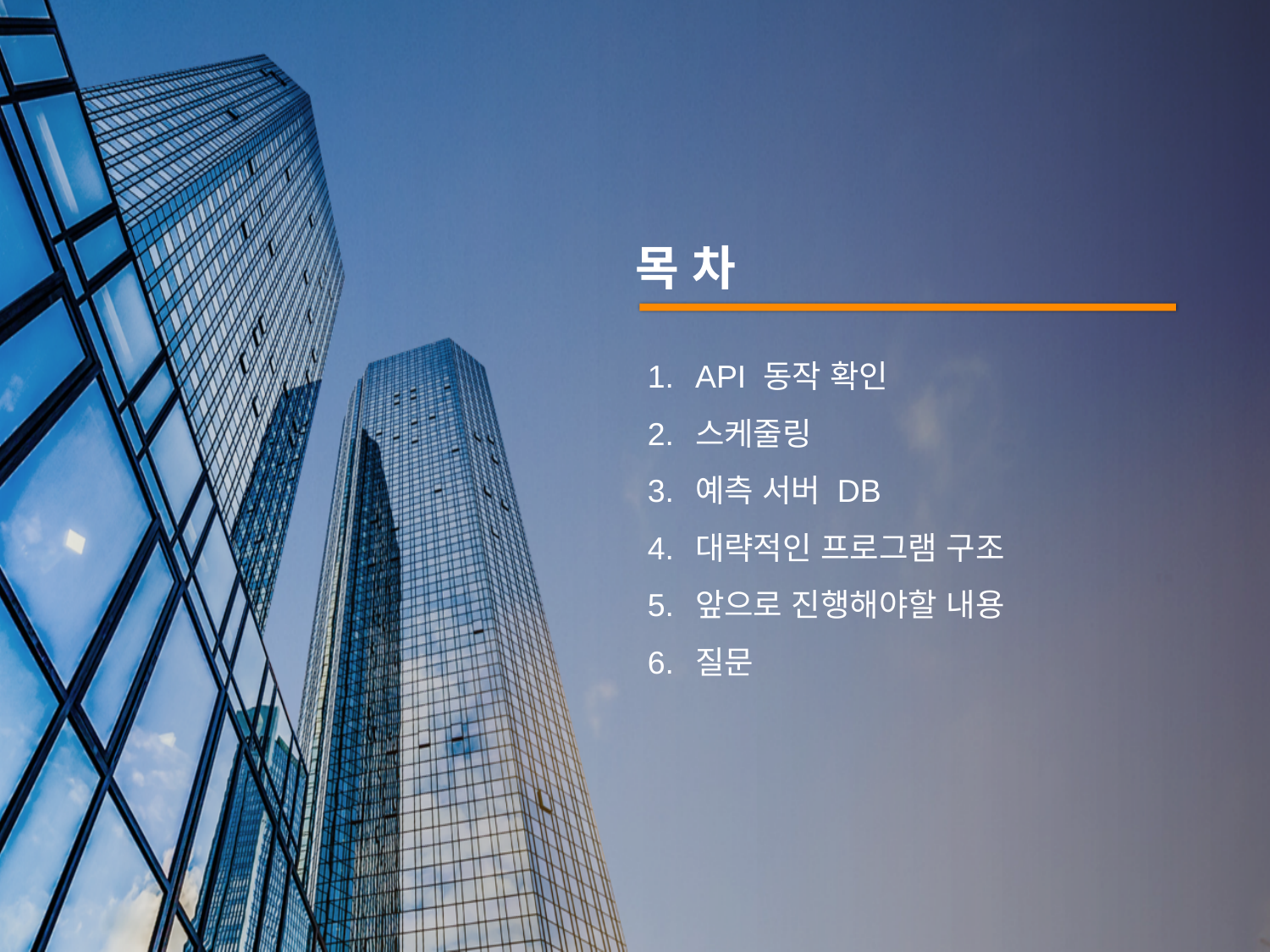

목 차

API 동작 확인
스케줄링
예측 서버 DB
대략적인 프로그램 구조
앞으로 진행해야할 내용
질문